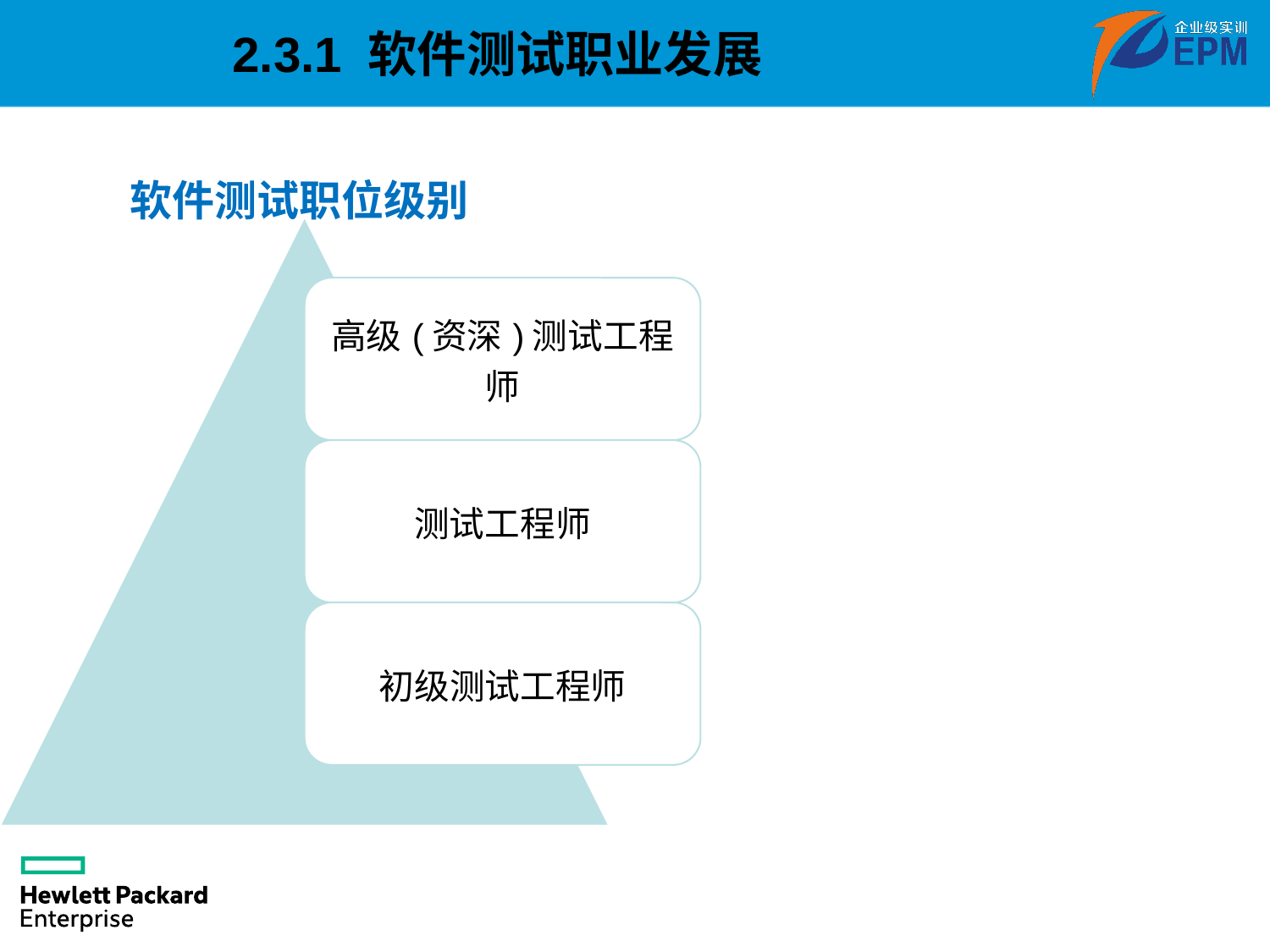

2.3.1 软件测试职业发展
软件测试职位级别
高级(资深)测试工程师
测试工程师
初级测试工程师